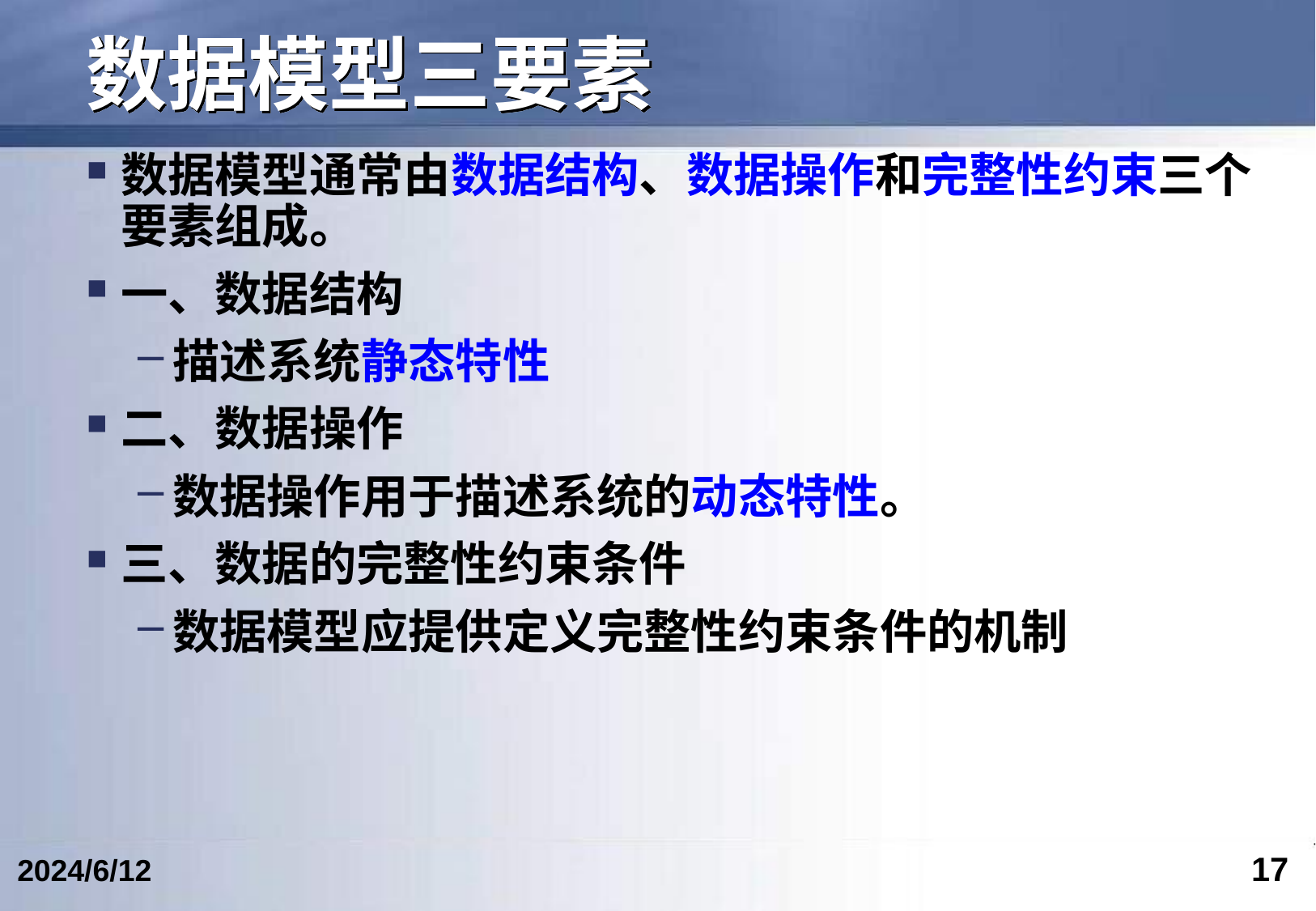

# 数据模型三要素
数据模型通常由数据结构、数据操作和完整性约束三个要素组成。
一、数据结构
描述系统静态特性
二、数据操作
数据操作用于描述系统的动态特性。
三、数据的完整性约束条件
数据模型应提供定义完整性约束条件的机制
17
2024/6/12